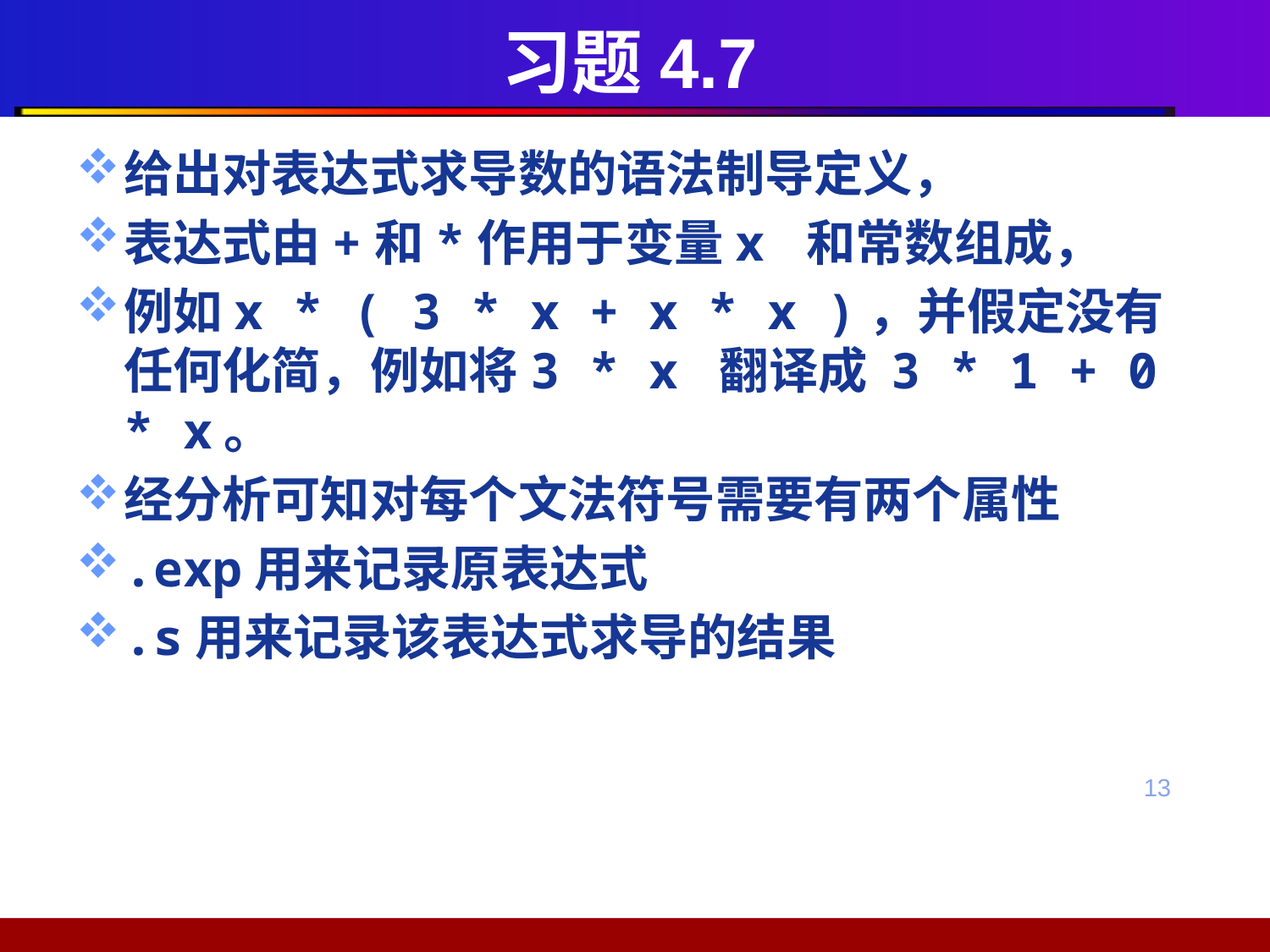

# 习题4.7
给出对表达式求导数的语法制导定义，
表达式由+和*作用于变量x 和常数组成，
例如x * ( 3 * x + x * x )，并假定没有任何化简，例如将3 * x 翻译成 3 * 1 + 0 * x。
经分析可知对每个文法符号需要有两个属性
.exp用来记录原表达式
.s用来记录该表达式求导的结果

13